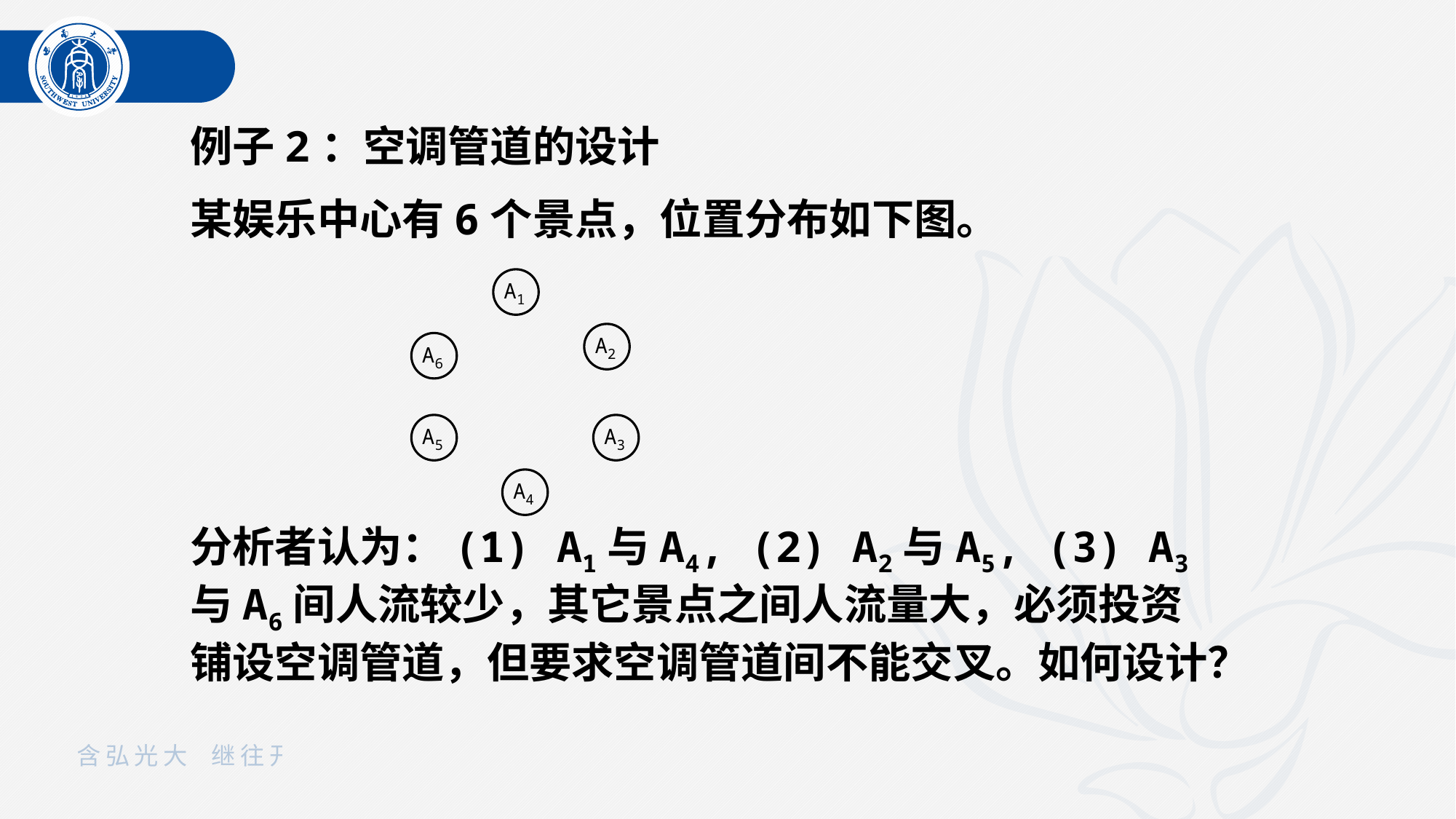

例子2：空调管道的设计
某娱乐中心有6个景点，位置分布如下图。

A1

A2

A6

A5

A3

A4
分析者认为：(1) A1与A4, (2) A2与A5, (3) A3与A6间人流较少，其它景点之间人流量大，必须投资铺设空调管道，但要求空调管道间不能交叉。如何设计？